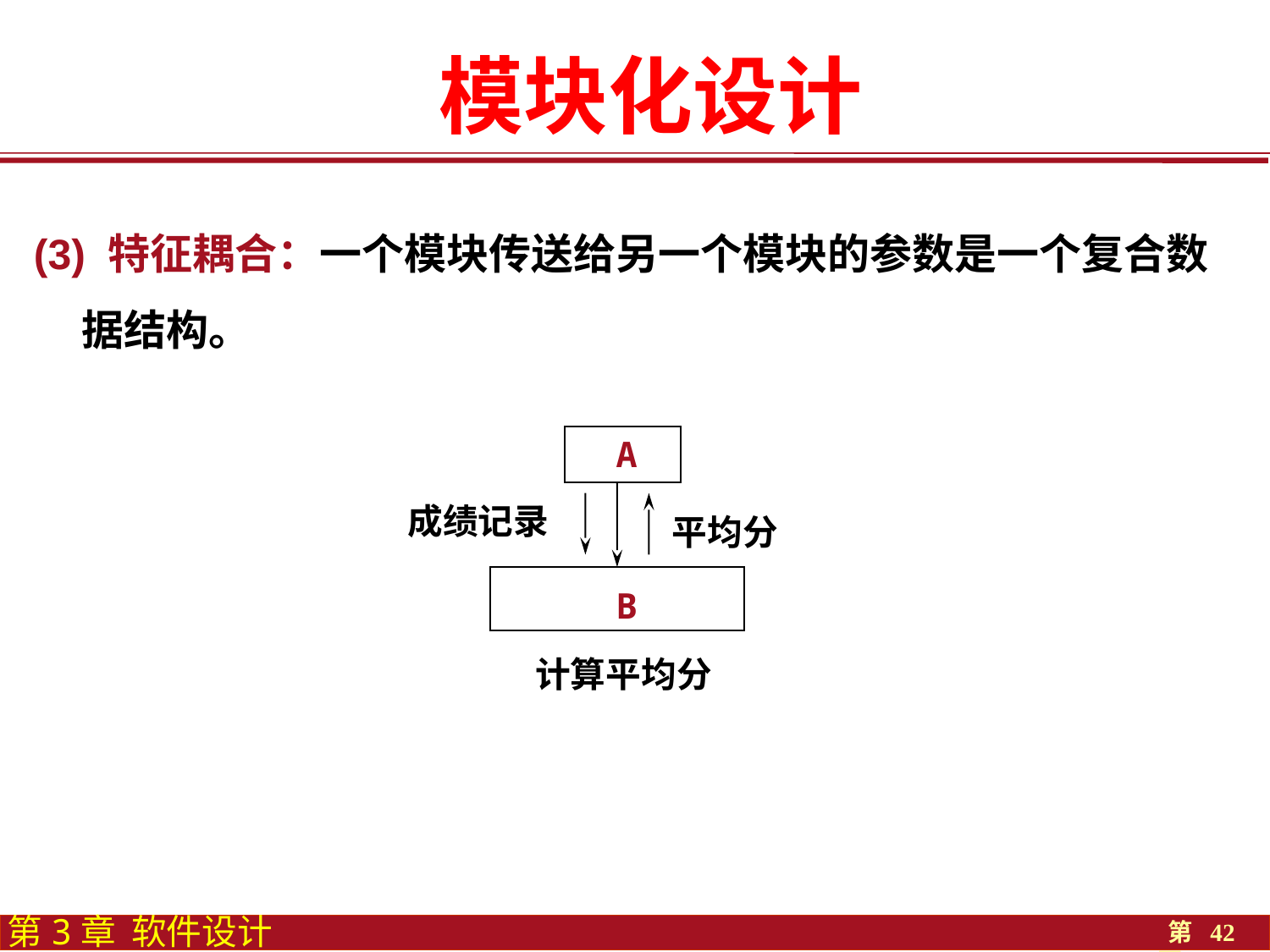

模块化设计
(3) 特征耦合：一个模块传送给另一个模块的参数是一个复合数据结构。
A

成绩记录

平均分

B
计算平均分